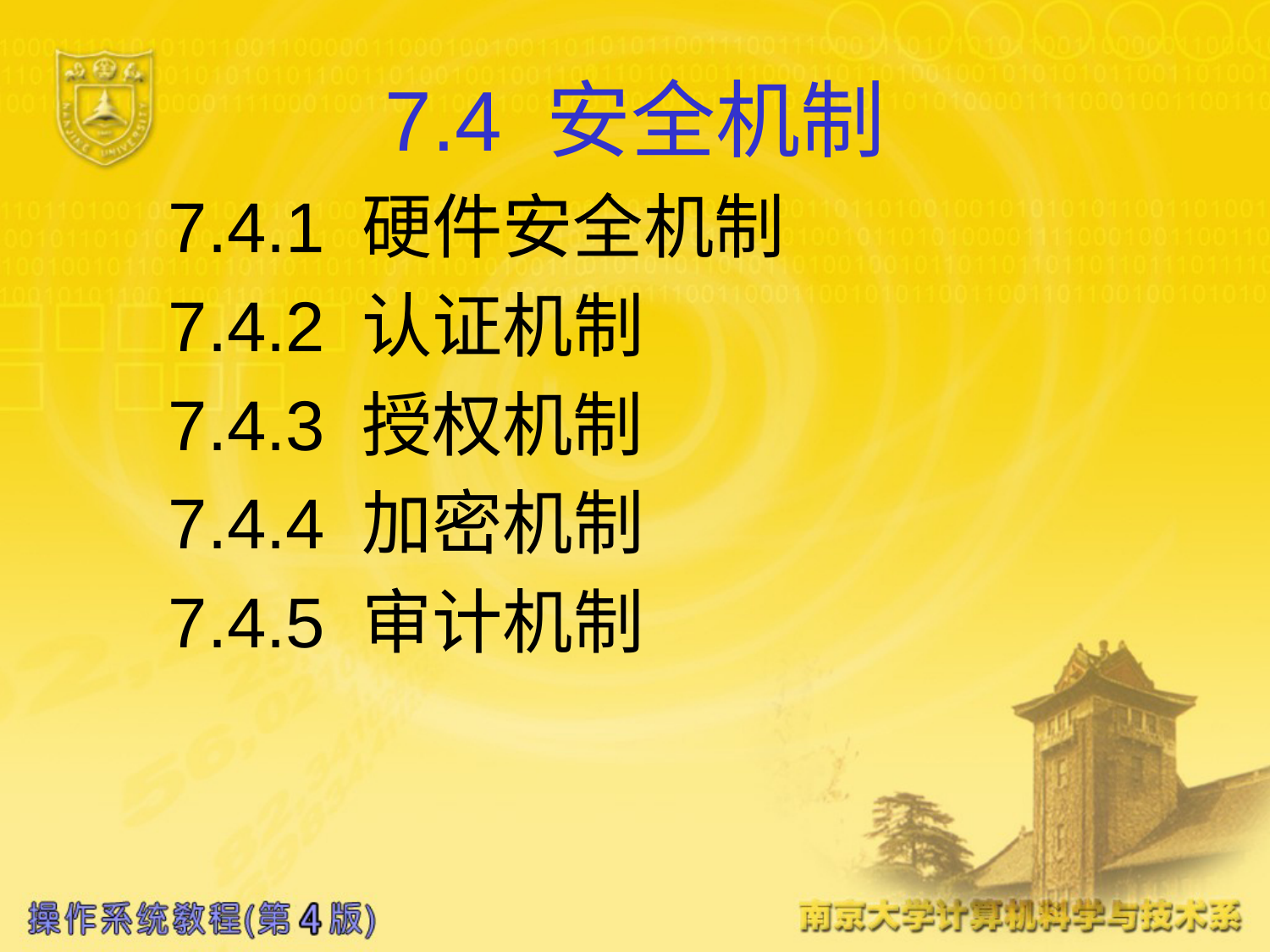

# 7.4 安全机制
7.4.1 硬件安全机制
7.4.2 认证机制
7.4.3 授权机制
7.4.4 加密机制
7.4.5 审计机制